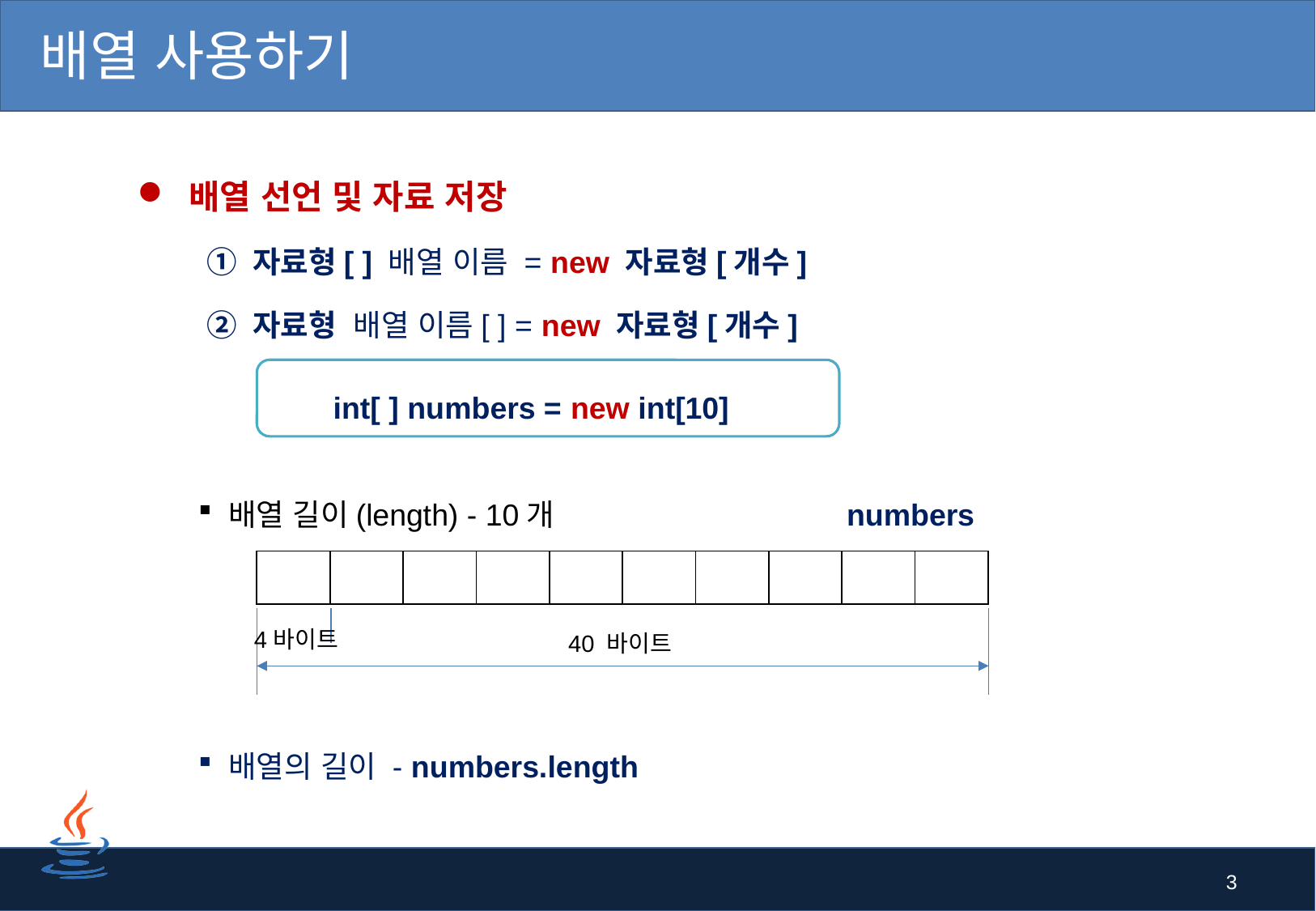

# 배열 사용하기
 배열 선언 및 자료 저장
 ① 자료형[ ] 배열 이름 = new 자료형[개수]
 ② 자료형  배열 이름[ ] = new 자료형[개수]

배열 길이(length) - 10개

배열의 길이 - numbers.length

int[ ] numbers = new int[10]
numbers
|  |  |  |  |  |  |  |  |  |  |
| --- | --- | --- | --- | --- | --- | --- | --- | --- | --- |
4바이트
40 바이트
3